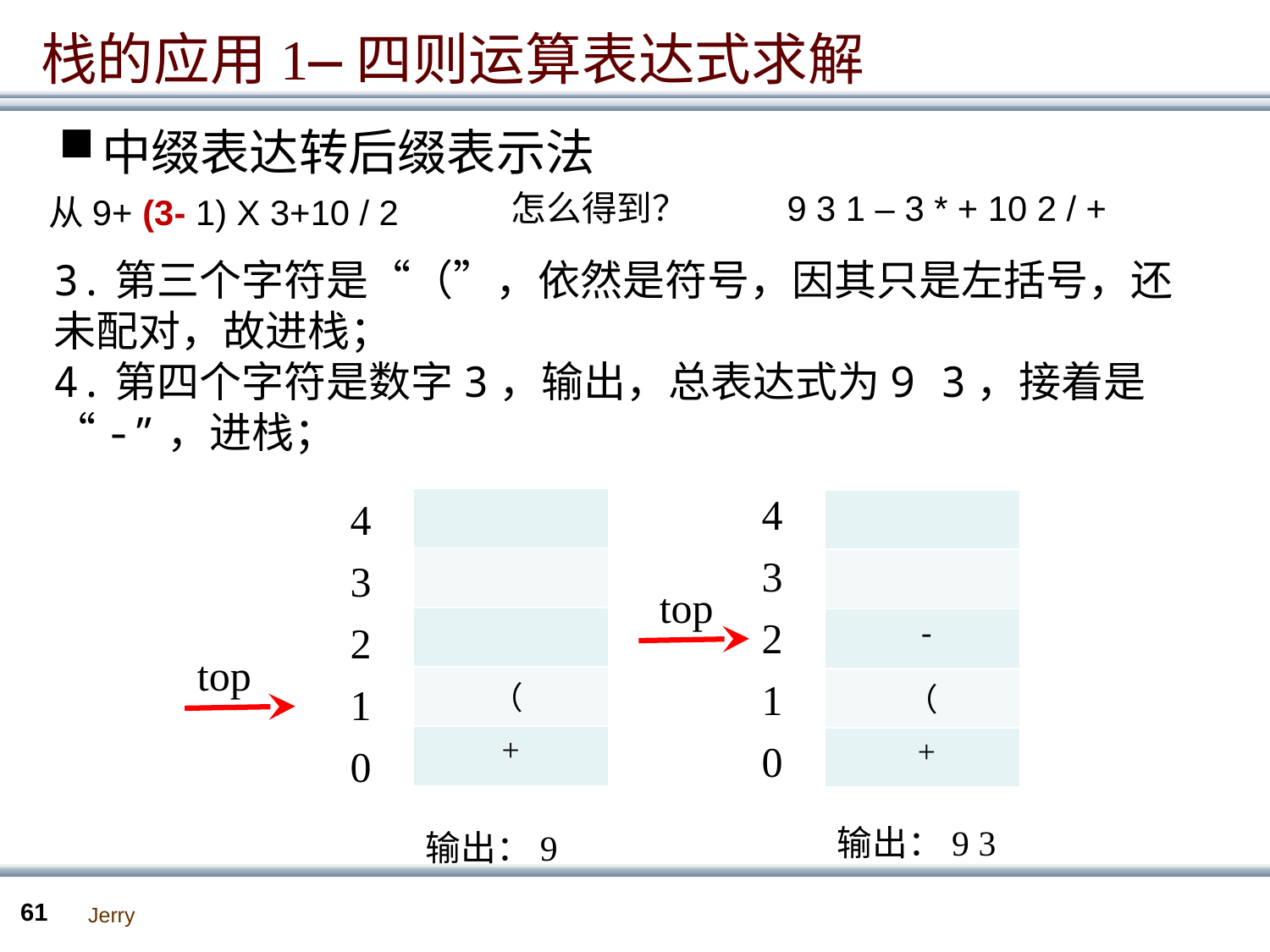

栈的应用1—四则运算表达式求解
中缀表达转后缀表示法
怎么得到？
9 3 1 – 3 * + 10 2 / +
从9+ (3- 1) X 3+10 / 2
3.第三个字符是“（”，依然是符号，因其只是左括号，还未配对，故进栈；
4.第四个字符是数字3，输出，总表达式为9 3，接着是“-”，进栈；
4
4
|  |
| --- |
|  |
|  |
| （ |
| + |
|  |
| --- |
|  |
| - |
| （ |
| + |
3
3
top
2
2
top
1
1
0
0
输出：9 3
输出：9